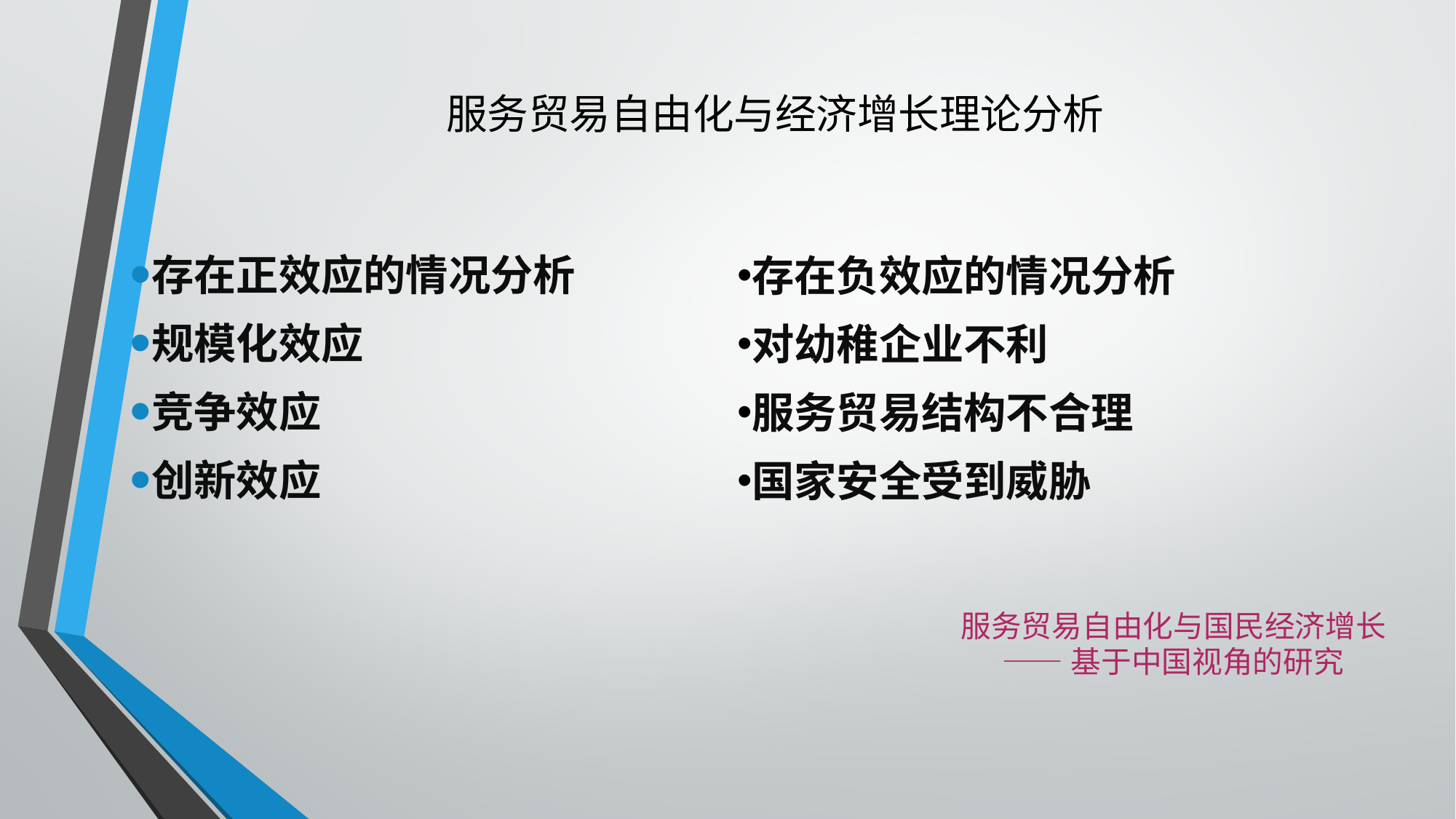

# 服务贸易自由化与经济增长理论分析
存在负效应的情况分析
对幼稚企业不利
服务贸易结构不合理
国家安全受到威胁

存在正效应的情况分析
规模化效应
竞争效应
创新效应